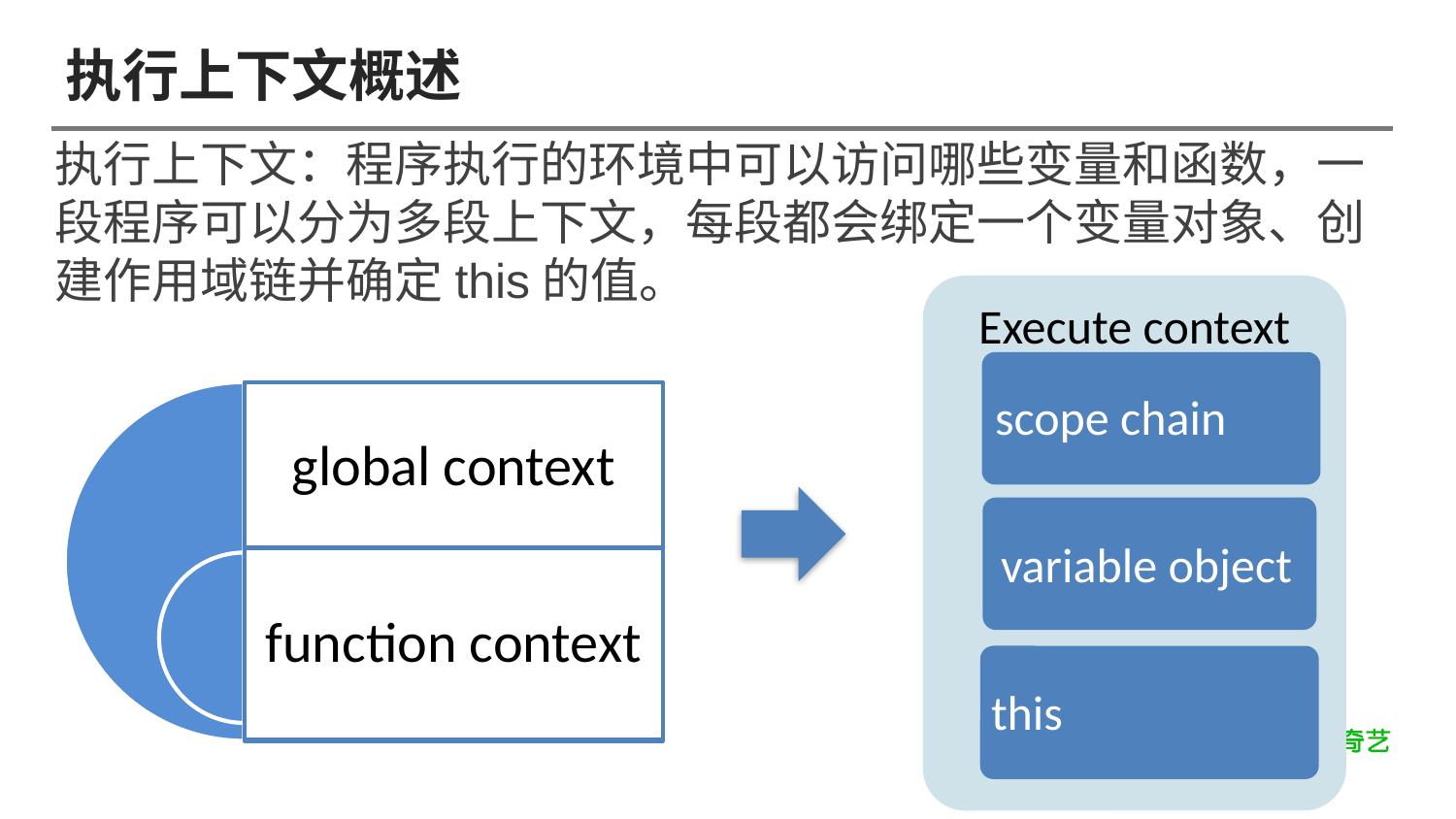

# 执行上下文概述
执行上下文：程序执行的环境中可以访问哪些变量和函数，一段程序可以分为多段上下文，每段都会绑定一个变量对象、创建作用域链并确定this的值。

Execute context

scope chain

variable object

this

global context
function context